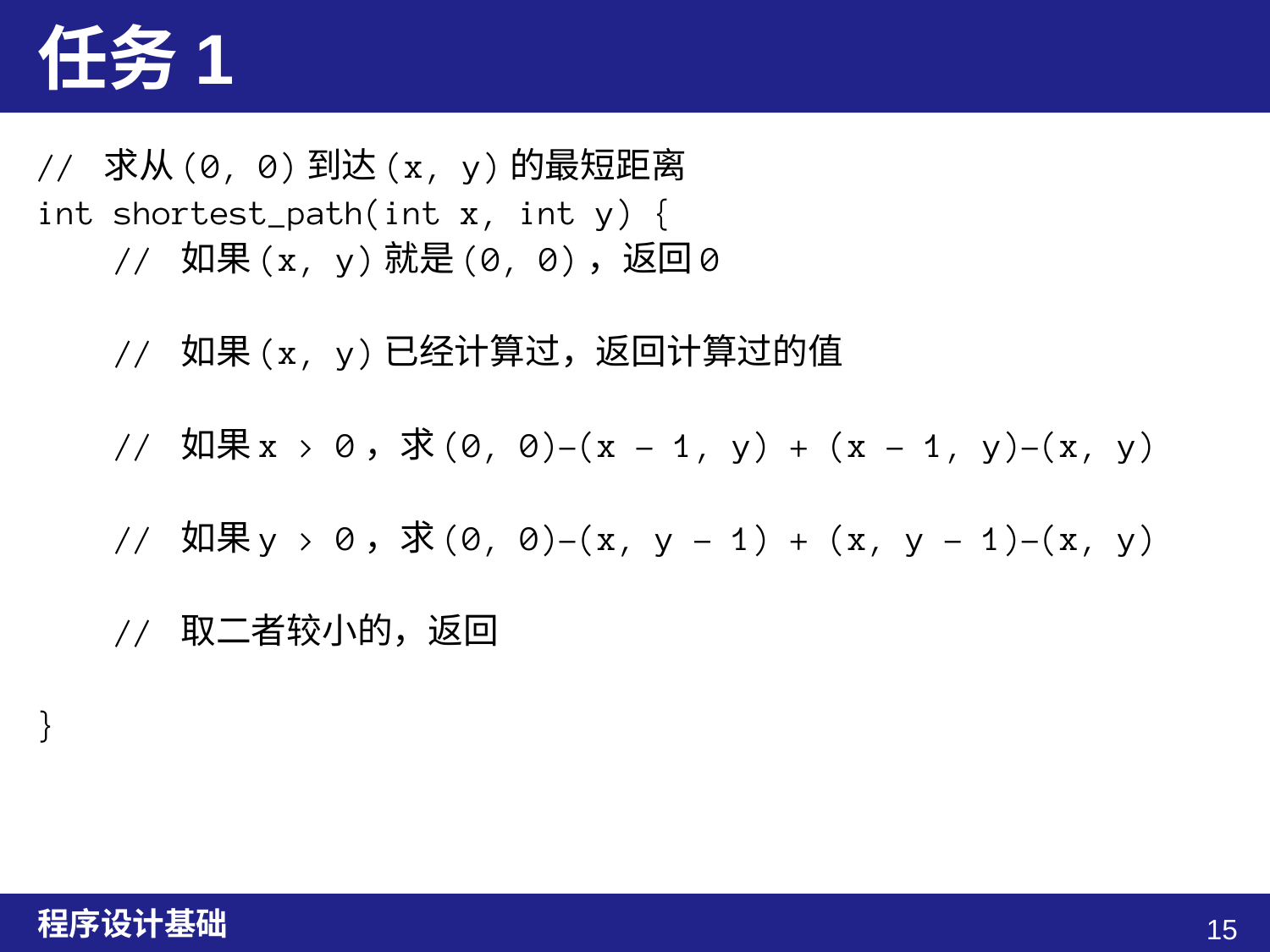

# 任务1
// 求从(0, 0)到达(x, y)的最短距离
int shortest_path(int x, int y) {
    // 如果(x, y)就是(0, 0)，返回0

    // 如果(x, y)已经计算过，返回计算过的值

    // 如果x > 0，求(0, 0)-(x - 1, y) + (x - 1, y)-(x, y)

    // 如果y > 0，求(0, 0)-(x, y - 1) + (x, y - 1)-(x, y)

    // 取二者较小的，返回

}